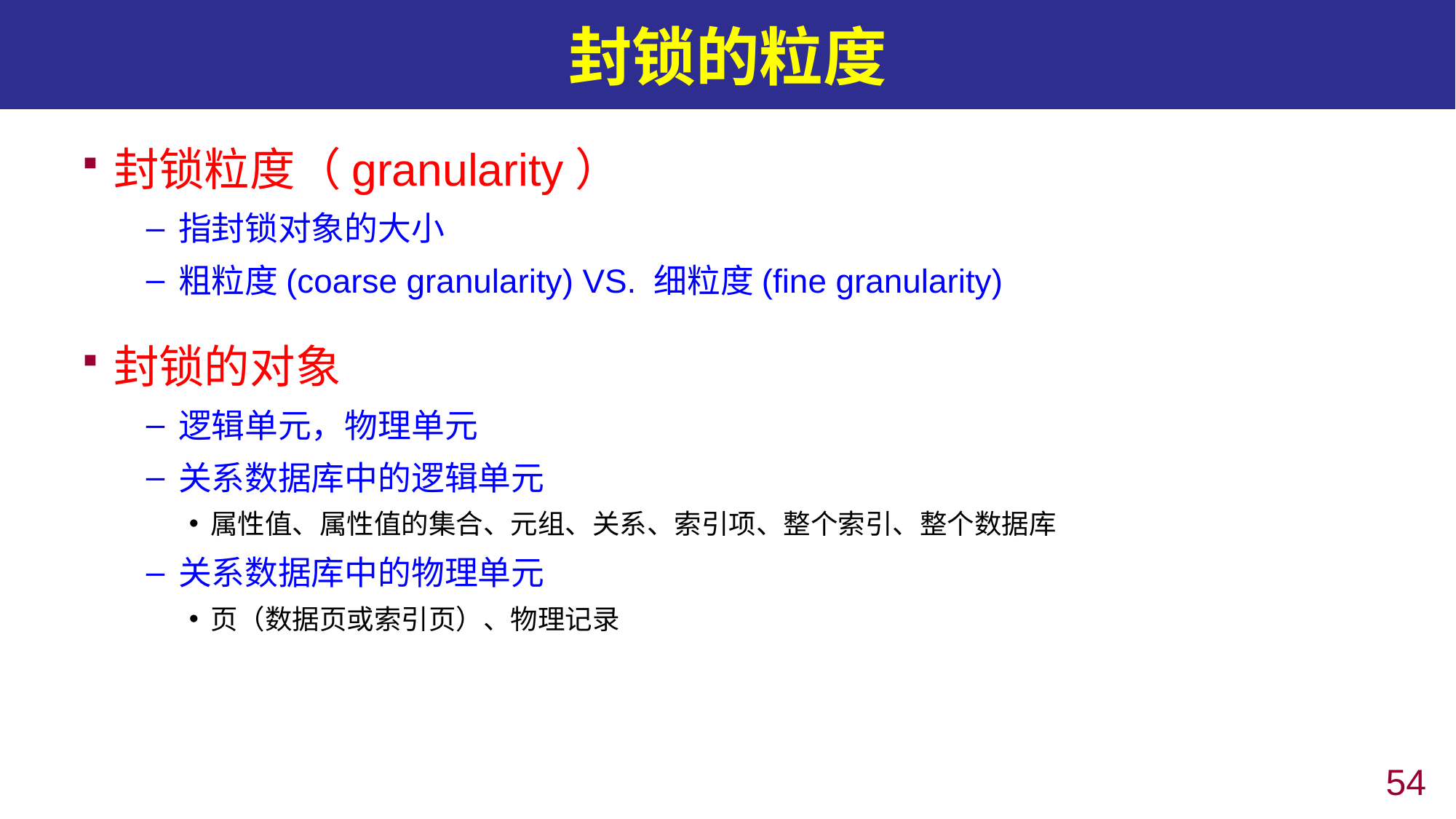

# 封锁的粒度
封锁粒度（granularity）
指封锁对象的大小
粗粒度(coarse granularity) VS. 细粒度(fine granularity)

封锁的对象
逻辑单元，物理单元
关系数据库中的逻辑单元
属性值、属性值的集合、元组、关系、索引项、整个索引、整个数据库
关系数据库中的物理单元
页（数据页或索引页）、物理记录
54